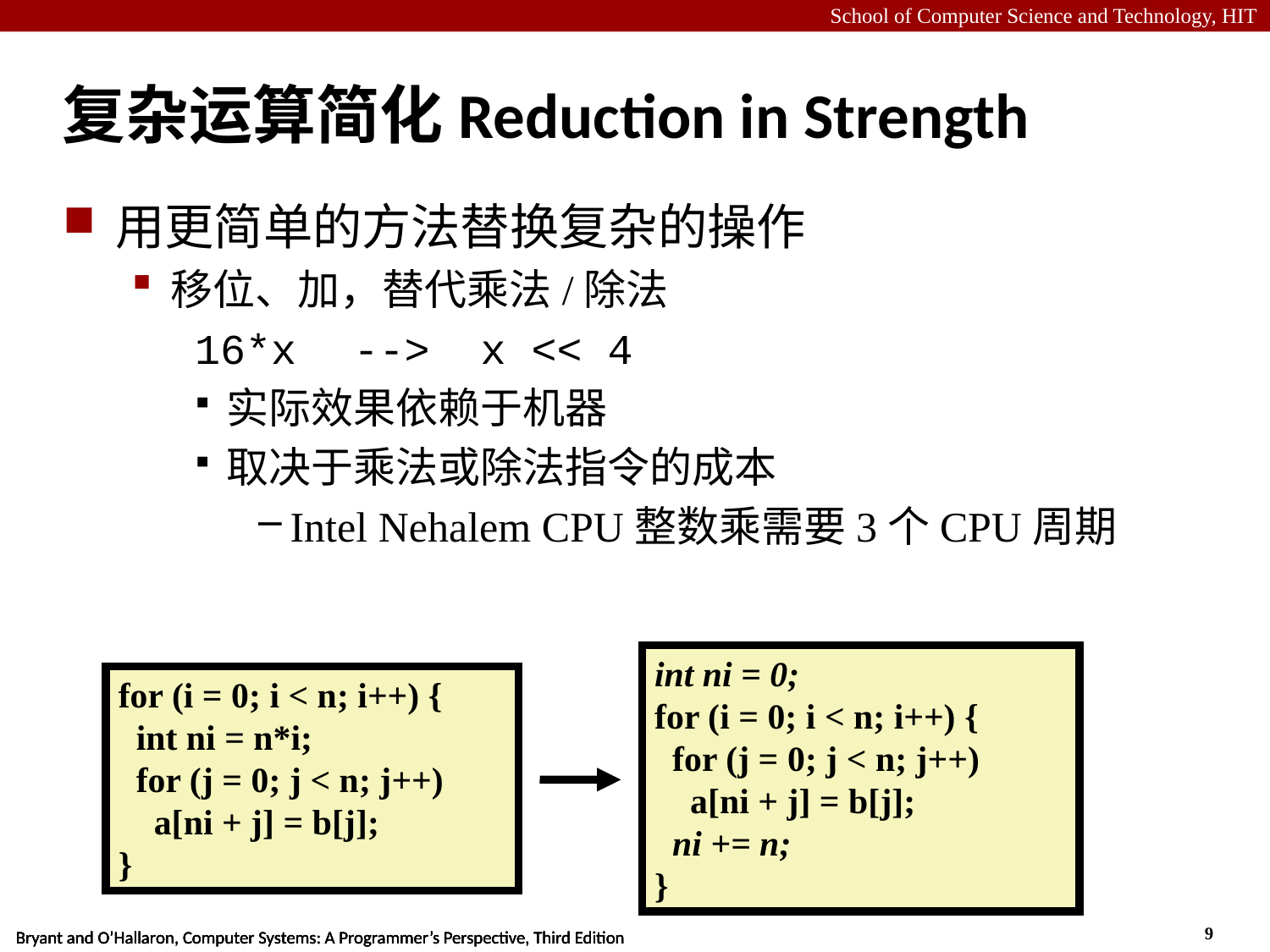

# 复杂运算简化Reduction in Strength
用更简单的方法替换复杂的操作
移位、加，替代乘法/除法
16*x	-->	x << 4
实际效果依赖于机器
取决于乘法或除法指令的成本
Intel Nehalem CPU整数乘需要3个CPU周期

int ni = 0;
for (i = 0; i < n; i++) {
  for (j = 0; j < n; j++)
    a[ni + j] = b[j];
  ni += n;
}
for (i = 0; i < n; i++) {
  int ni = n*i;
  for (j = 0; j < n; j++)
    a[ni + j] = b[j];
}